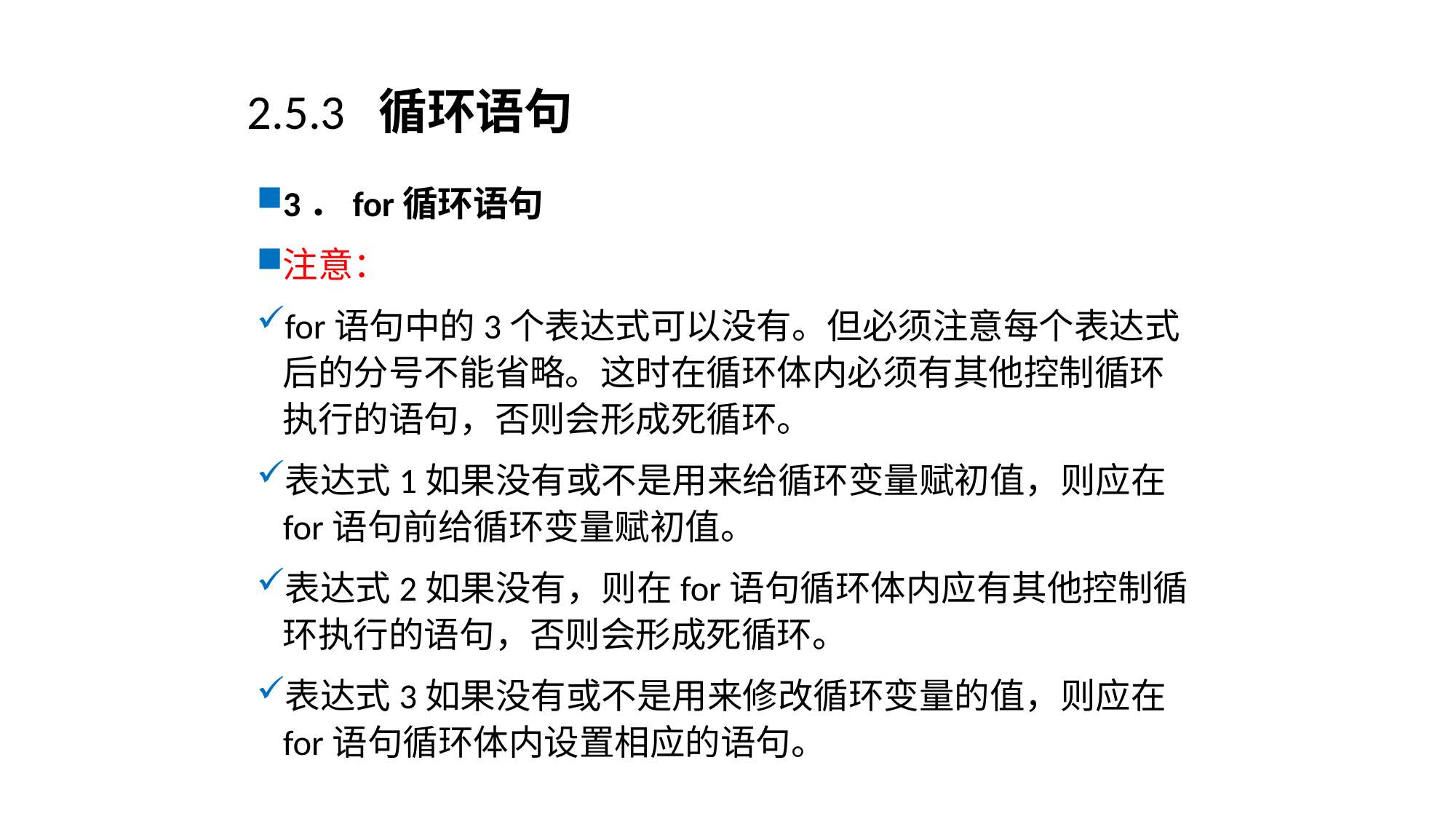

# 2.5.3  循环语句
3．for循环语句
注意：
for语句中的3个表达式可以没有。但必须注意每个表达式后的分号不能省略。这时在循环体内必须有其他控制循环执行的语句，否则会形成死循环。
表达式1如果没有或不是用来给循环变量赋初值，则应在for语句前给循环变量赋初值。
表达式2如果没有，则在for语句循环体内应有其他控制循环执行的语句，否则会形成死循环。
表达式3如果没有或不是用来修改循环变量的值，则应在for语句循环体内设置相应的语句。